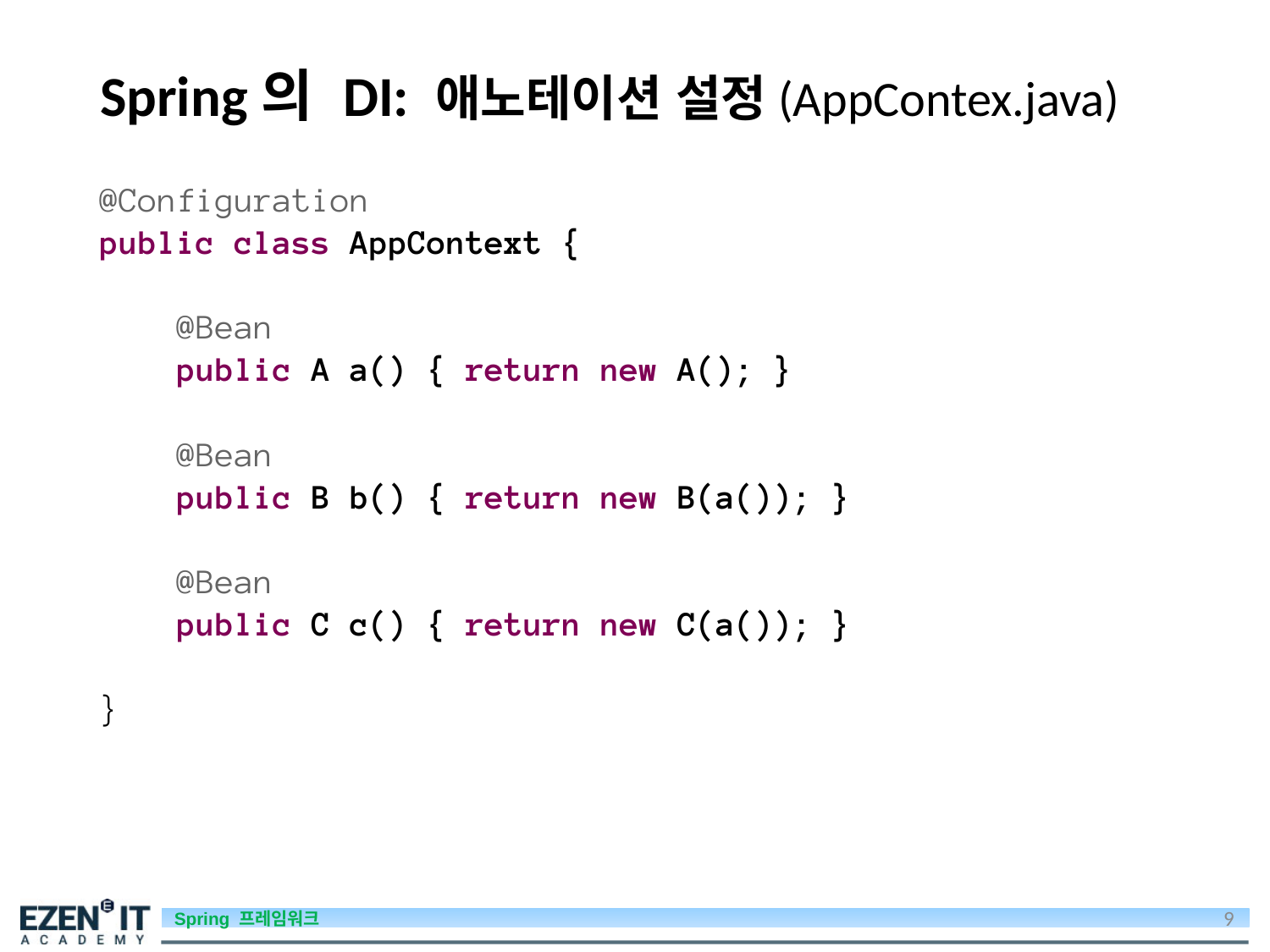

# Spring의 DI: 애노테이션 설정(AppContex.java)
@Configuration
public class AppContext {

    @Bean
    public A a() { return new A(); }

    @Bean
    public B b() { return new B(a()); }

    @Bean
    public C c() { return new C(a()); }

}
9